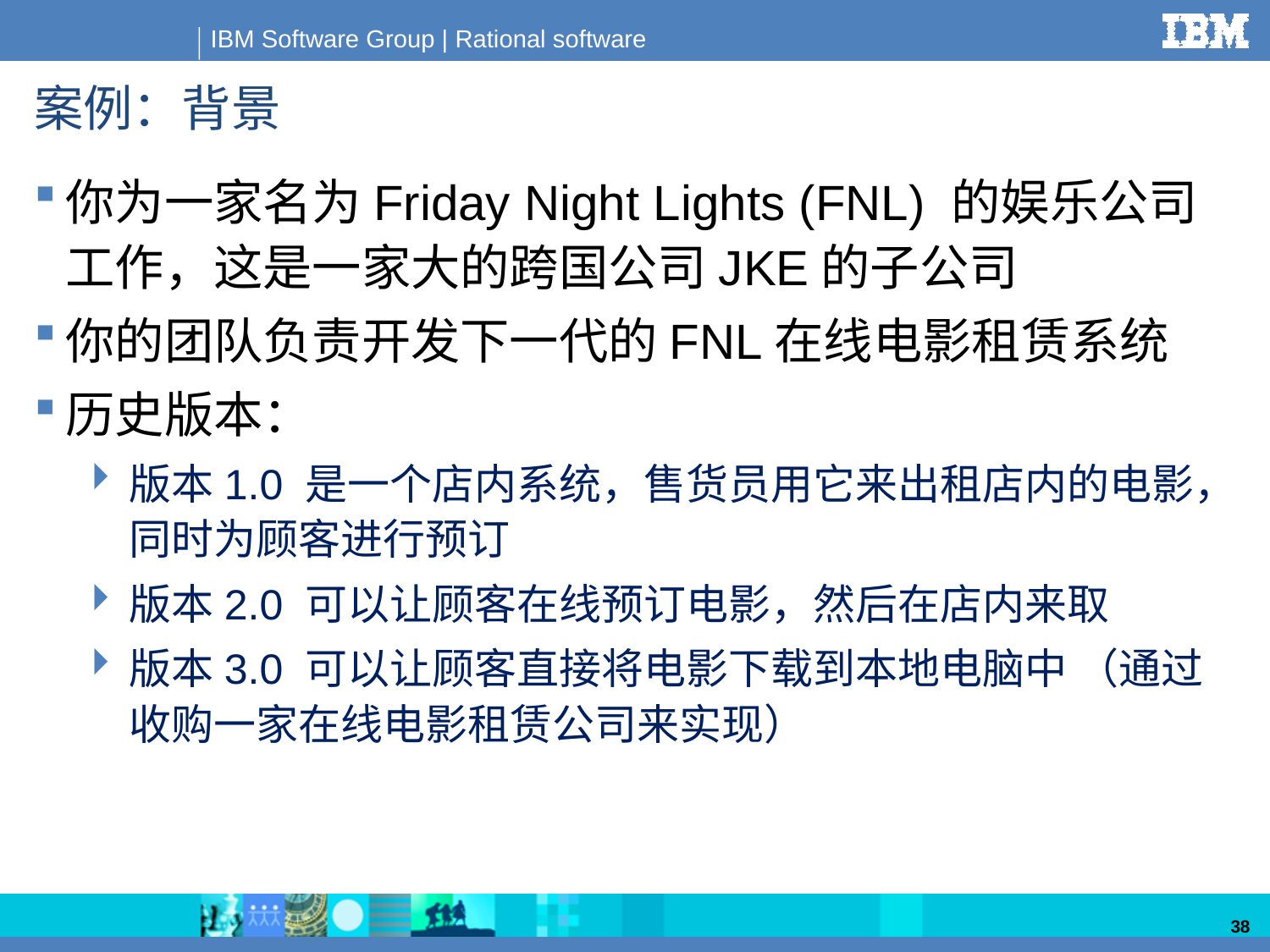

# 案例：背景
你为一家名为Friday Night Lights (FNL) 的娱乐公司工作，这是一家大的跨国公司JKE的子公司
你的团队负责开发下一代的FNL在线电影租赁系统
历史版本：
版本1.0 是一个店内系统，售货员用它来出租店内的电影，同时为顾客进行预订
版本2.0 可以让顾客在线预订电影，然后在店内来取
版本3.0 可以让顾客直接将电影下载到本地电脑中 （通过收购一家在线电影租赁公司来实现）
38